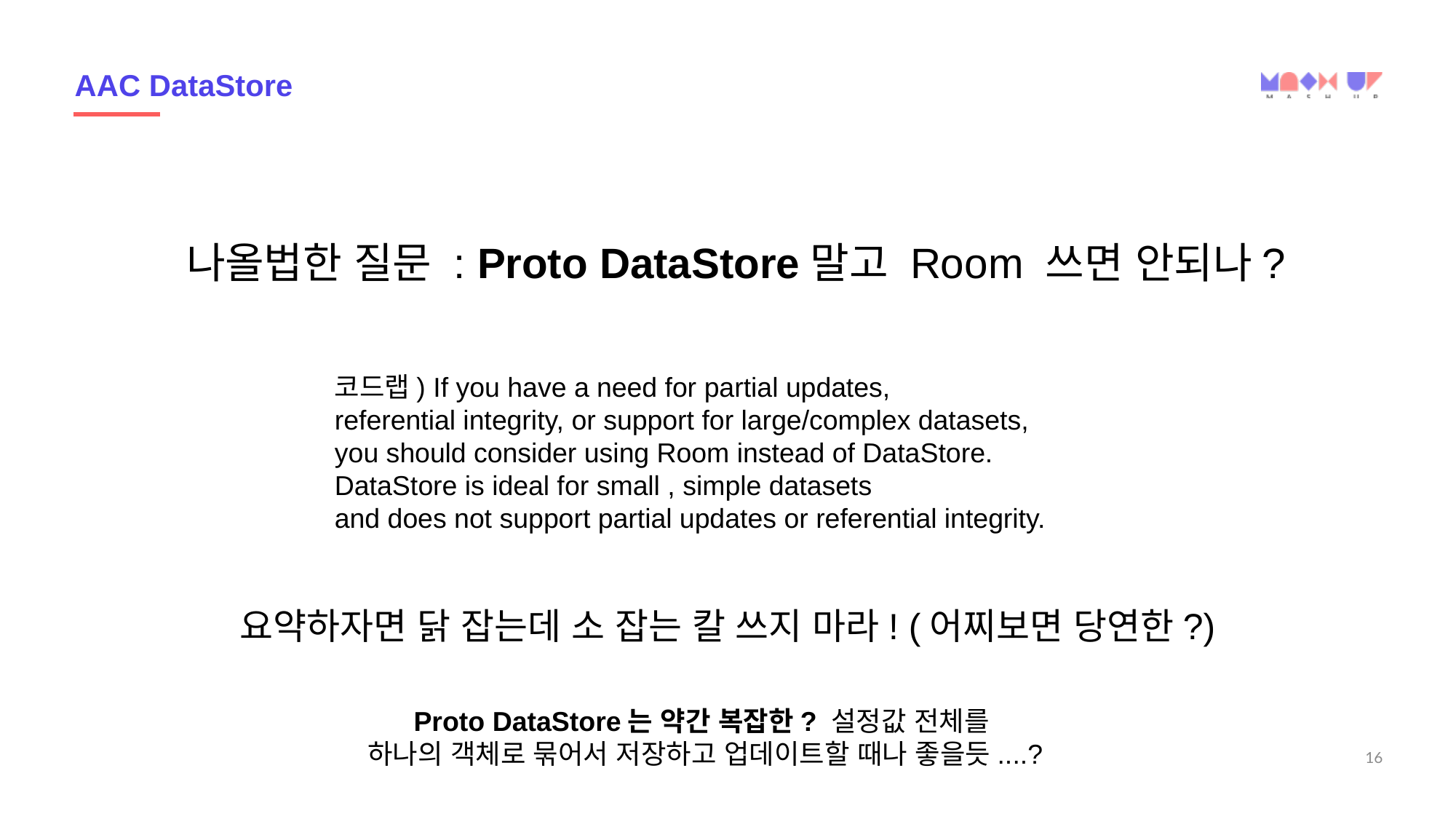

# AAC DataStore
나올법한 질문 : Proto DataStore말고 Room 쓰면 안되나?
코드랩) If you have a need for partial updates,
referential integrity, or support for large/complex datasets,
you should consider using Room instead of DataStore.
DataStore is ideal for small , simple datasets
and does not support partial updates or referential integrity.
요약하자면 닭 잡는데 소 잡는 칼 쓰지 마라! (어찌보면 당연한?)
Proto DataStore는 약간 복잡한? 설정값 전체를
하나의 객체로 묶어서 저장하고 업데이트할 때나 좋을듯....?
16